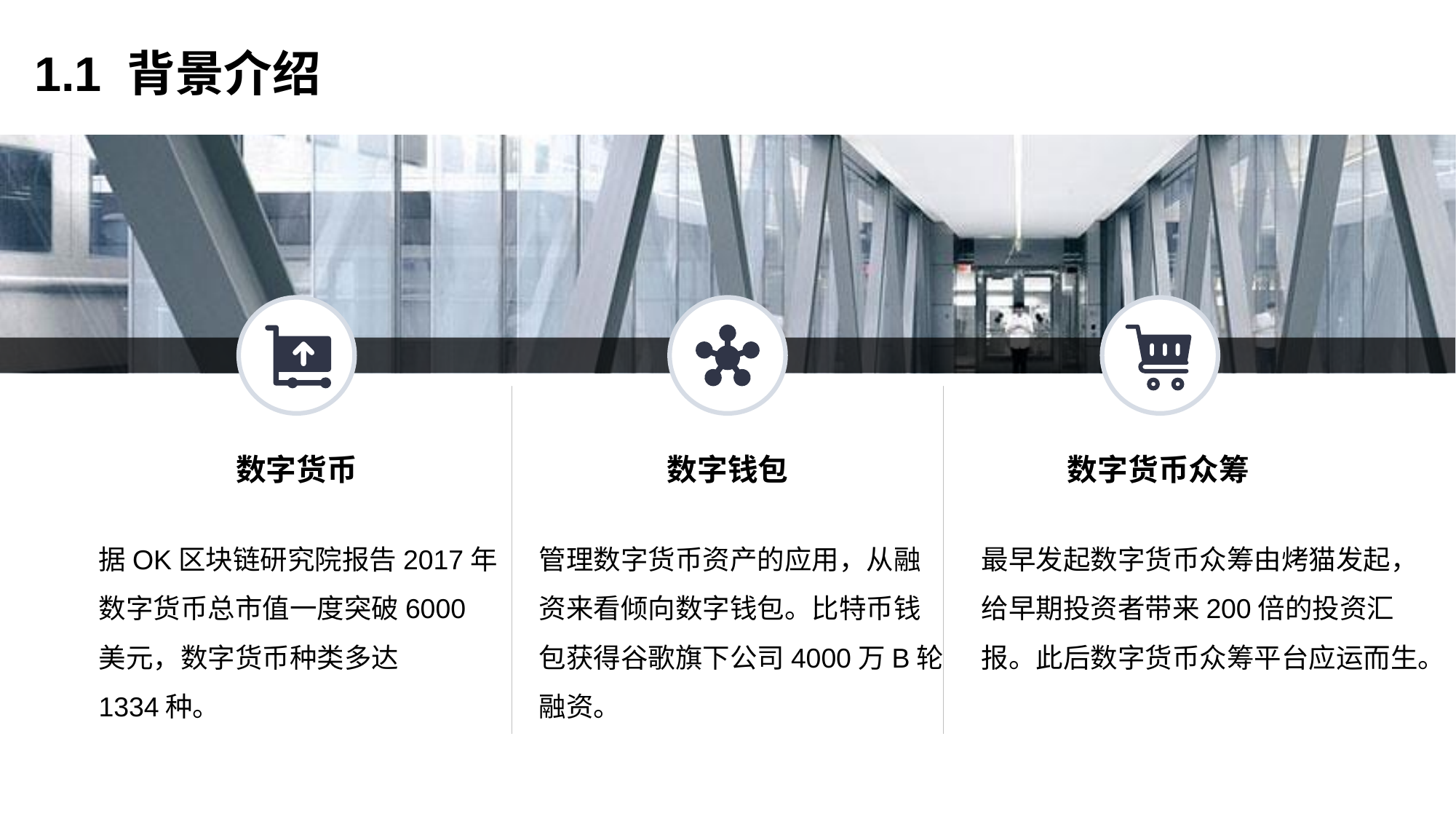

1.1 背景介绍

数字货币
数字钱包
数字货币众筹
据OK区块链研究院报告2017年
数字货币总市值一度突破6000
美元，数字货币种类多达
1334种。
管理数字货币资产的应用，从融
资来看倾向数字钱包。比特币钱
包获得谷歌旗下公司4000万B轮
融资。
最早发起数字货币众筹由烤猫发起，给早期投资者带来200倍的投资汇报。此后数字货币众筹平台应运而生。